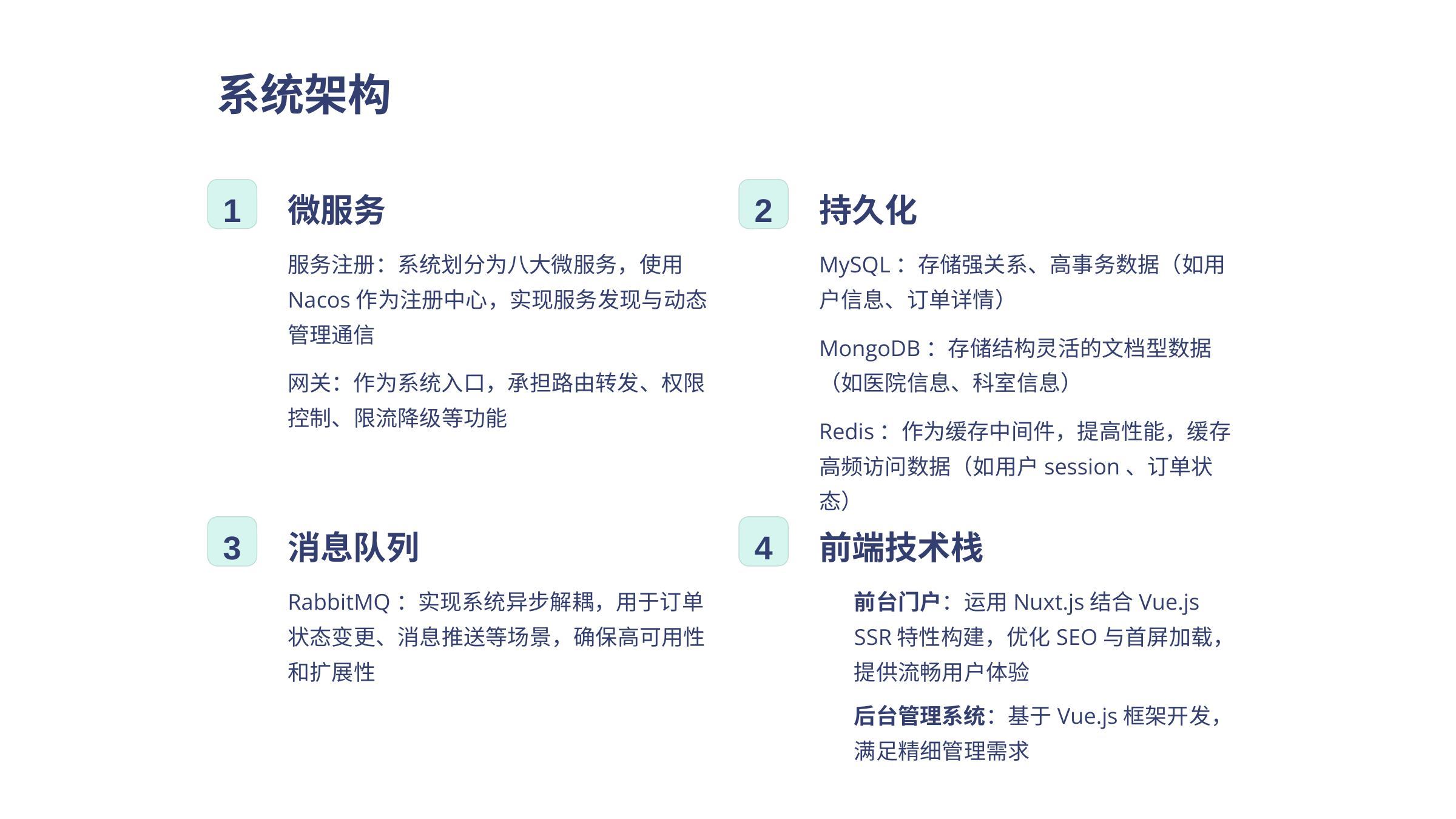

系统架构

1
微服务
2
持久化
服务注册：系统划分为八大微服务，使用Nacos作为注册中心，实现服务发现与动态管理通信
MySQL：存储强关系、高事务数据（如用户信息、订单详情）
MongoDB：存储结构灵活的文档型数据（如医院信息、科室信息）
网关：作为系统入口，承担路由转发、权限控制、限流降级等功能
Redis：作为缓存中间件，提高性能，缓存高频访问数据（如用户session、订单状态）

3
消息队列
4
前端技术栈
RabbitMQ：实现系统异步解耦，用于订单状态变更、消息推送等场景，确保高可用性和扩展性
前台门户：运用Nuxt.js结合Vue.js SSR特性构建，优化SEO与首屏加载，提供流畅用户体验
后台管理系统：基于Vue.js框架开发，满足精细管理需求